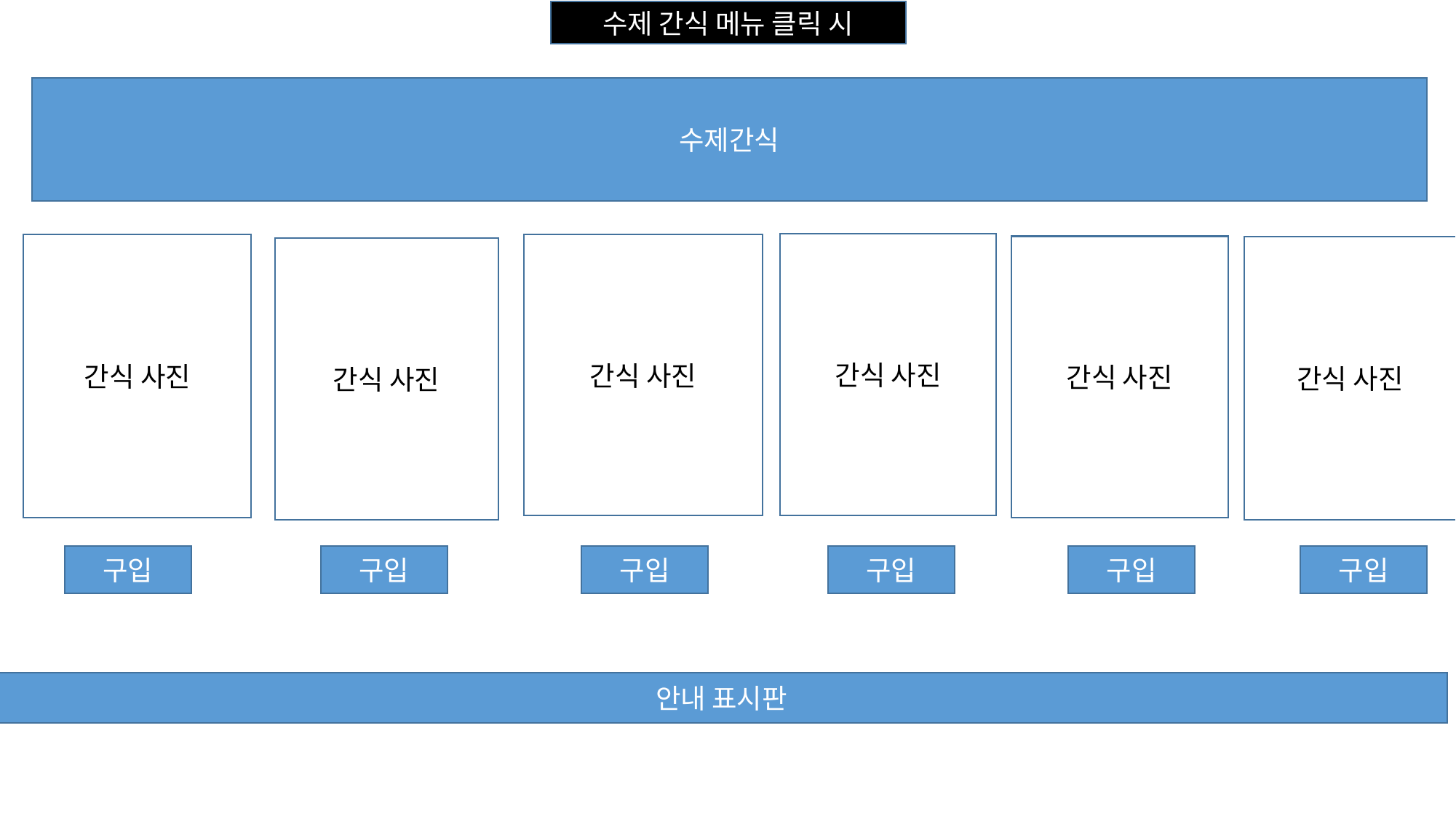

수제 간식 메뉴 클릭 시
수제간식
간식 사진
간식 사진
간식 사진
간식 사진
간식 사진
간식 사진
구입
구입
구입
구입
구입
구입
안내 표시판